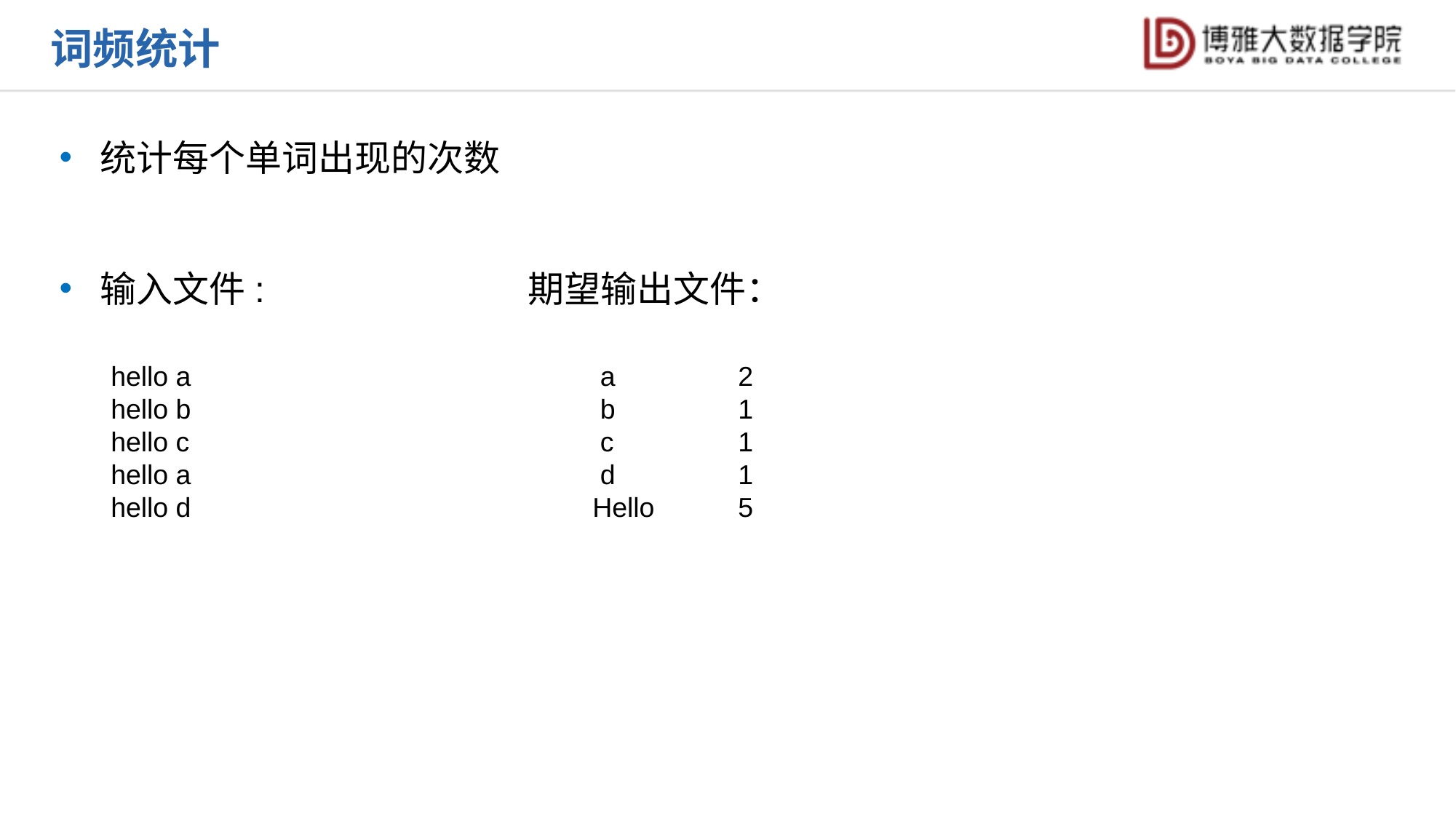

词频统计
统计每个单词出现的次数

输入文件:                         期望输出文件：

hello a
hello b
hello c
hello a
hello d
 a
 b
 c
 d
Hello
2
1
1
1
5